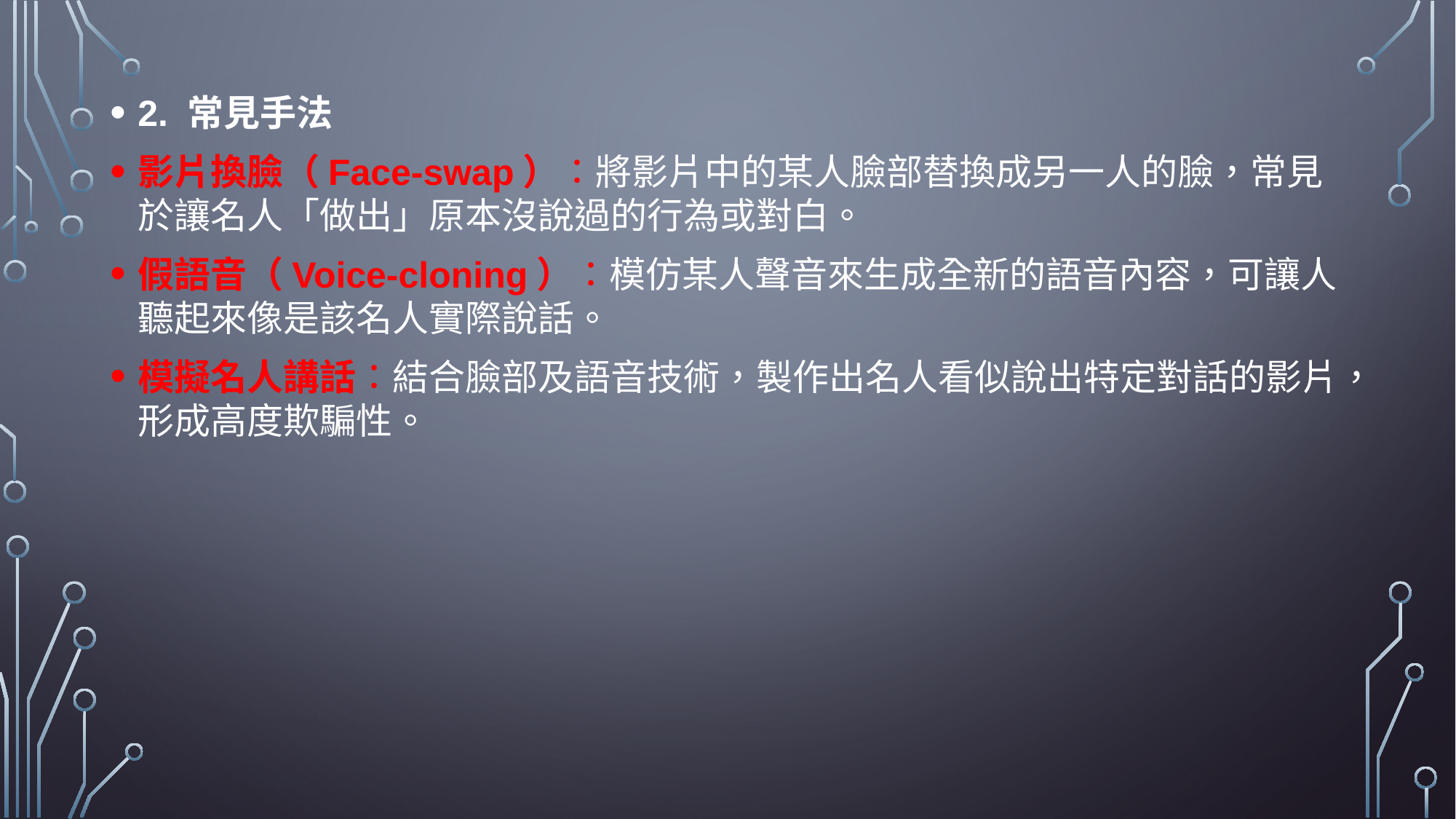

2. 常見手法
影片換臉（Face-swap）：將影片中的某人臉部替換成另一人的臉，常見於讓名人「做出」原本沒說過的行為或對白。
假語音（Voice‑cloning）：模仿某人聲音來生成全新的語音內容，可讓人聽起來像是該名人實際說話。
模擬名人講話：結合臉部及語音技術，製作出名人看似說出特定對話的影片，形成高度欺騙性。